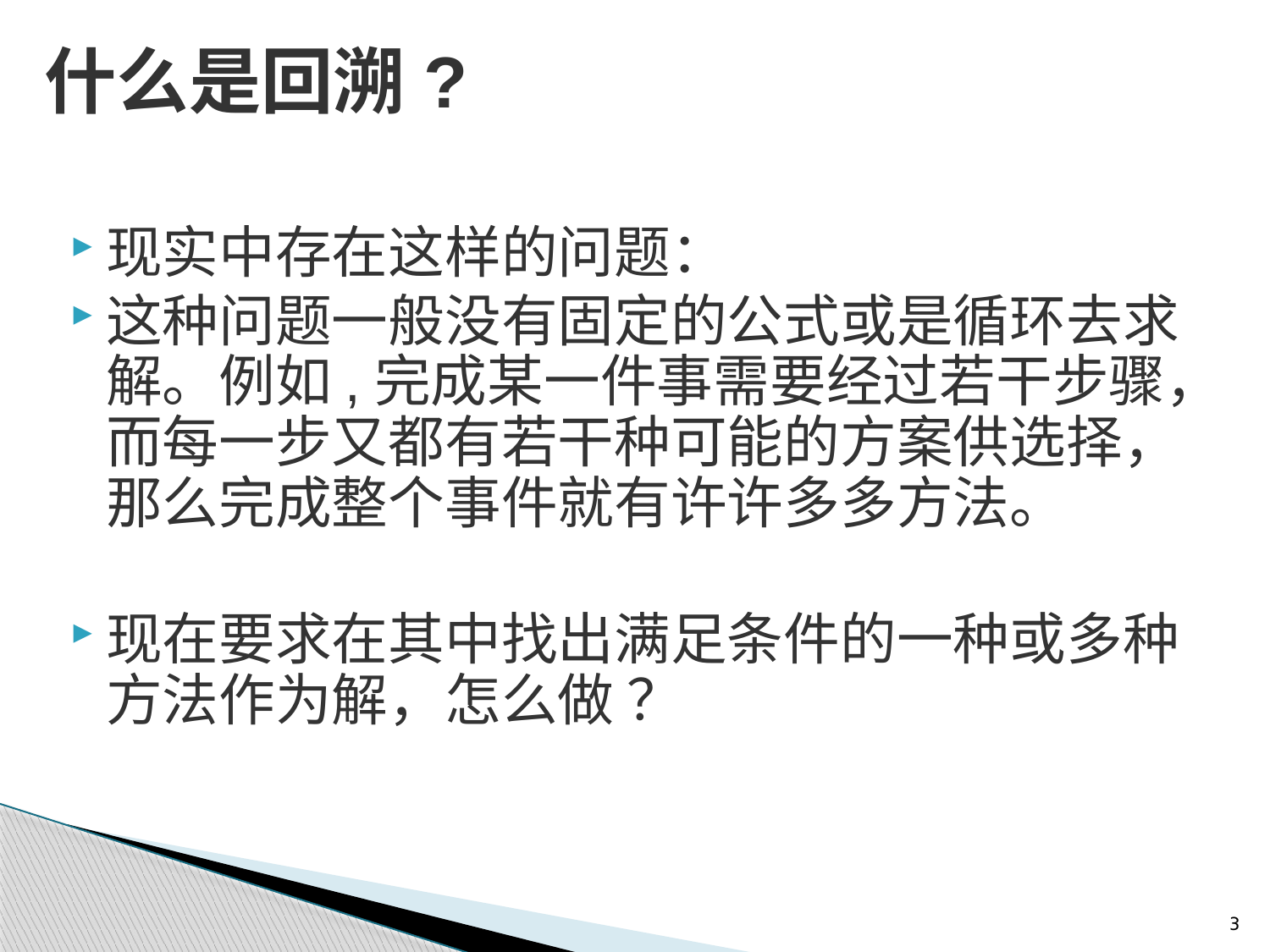

# 什么是回溯?
现实中存在这样的问题：
这种问题一般没有固定的公式或是循环去求解。例如,完成某一件事需要经过若干步骤，而每一步又都有若干种可能的方案供选择，那么完成整个事件就有许许多多方法。

现在要求在其中找出满足条件的一种或多种方法作为解，怎么做 ？
3